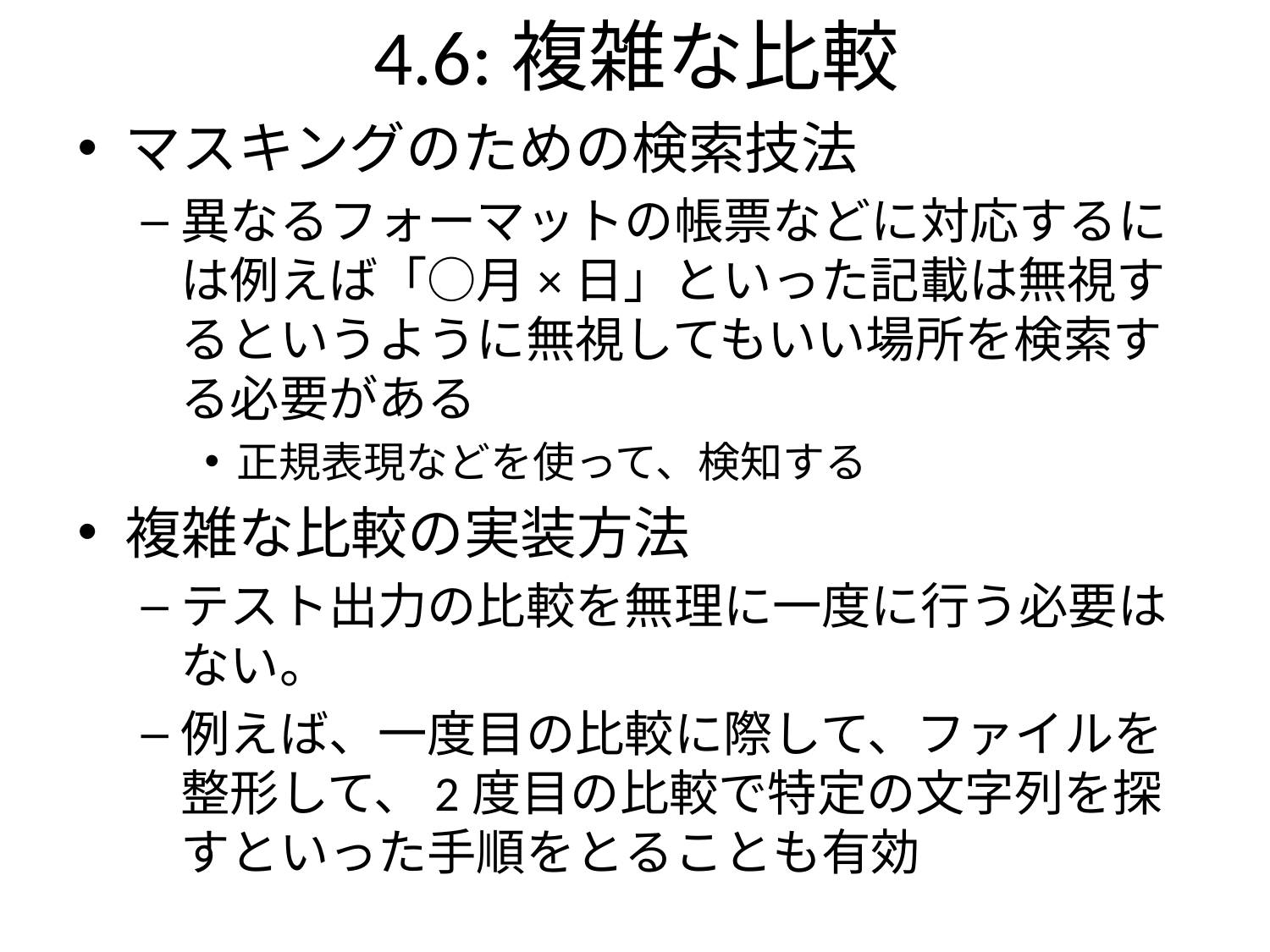

4.6:複雑な比較
マスキングのための検索技法
異なるフォーマットの帳票などに対応するには例えば「○月×日」といった記載は無視するというように無視してもいい場所を検索する必要がある
正規表現などを使って、検知する
複雑な比較の実装方法
テスト出力の比較を無理に一度に行う必要はない。
例えば、一度目の比較に際して、ファイルを整形して、2度目の比較で特定の文字列を探すといった手順をとることも有効